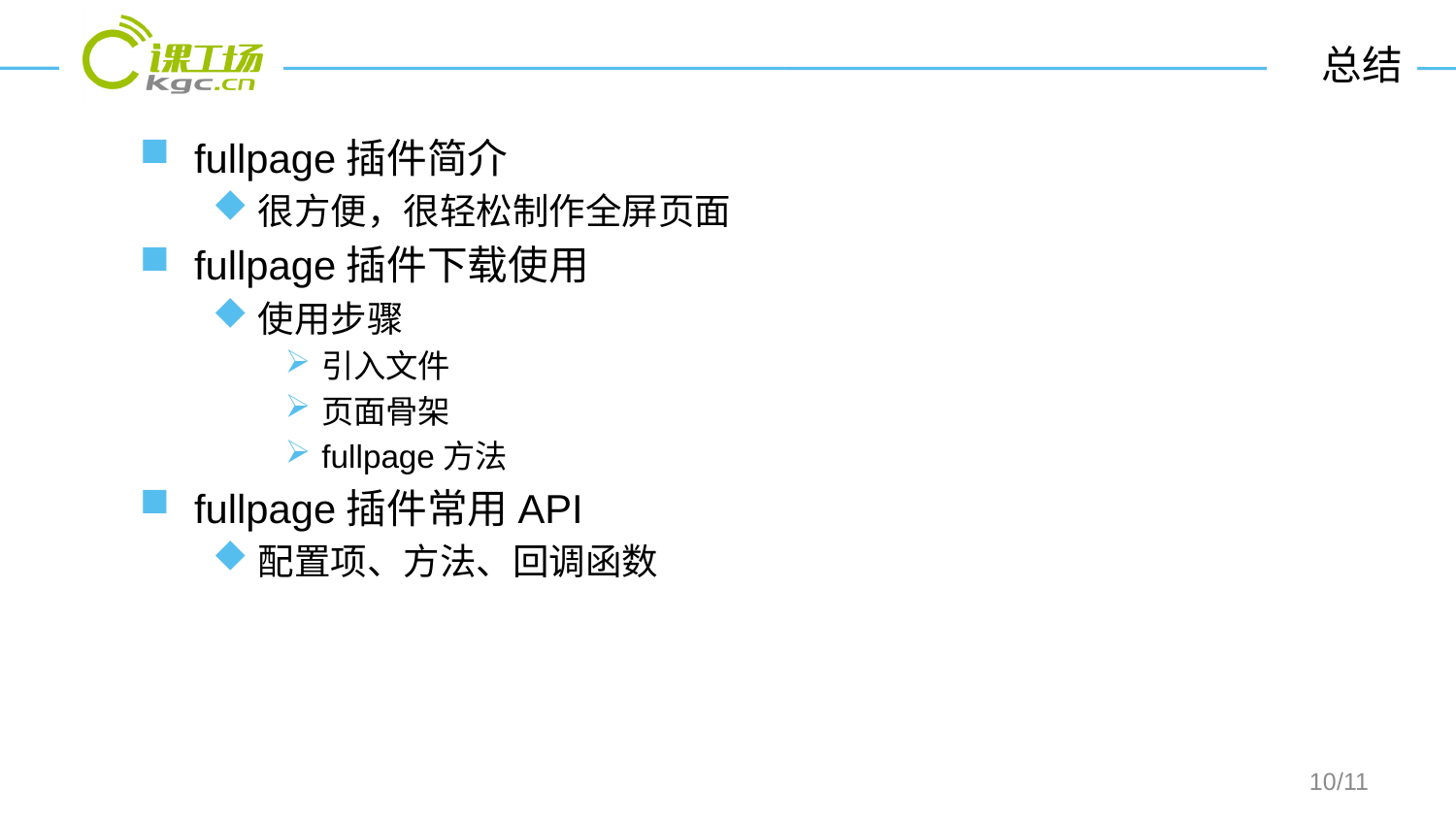

# 总结
fullpage插件简介
很方便，很轻松制作全屏页面
fullpage插件下载使用
使用步骤
引入文件
页面骨架
fullpage方法
fullpage插件常用API
配置项、方法、回调函数
10/11